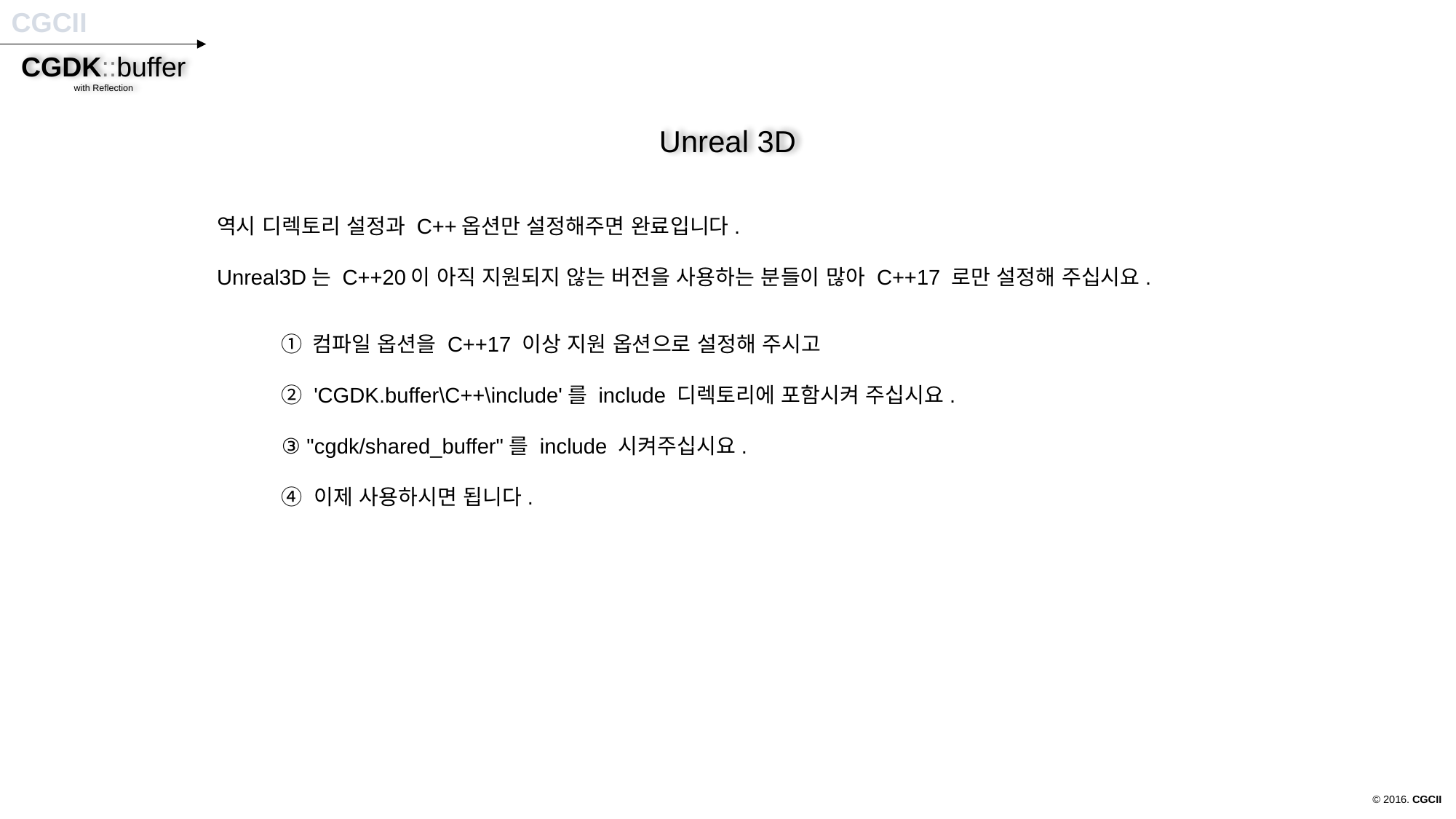

CGCII
CGDK::buffer
with Reflection

Unreal 3D
역시 디렉토리 설정과 C++옵션만 설정해주면 완료입니다.
Unreal3D는 C++20이 아직 지원되지 않는 버전을 사용하는 분들이 많아 C++17 로만 설정해 주십시요.
① 컴파일 옵션을 C++17 이상 지원 옵션으로 설정해 주시고
② 'CGDK.buffer\C++\include'를 include 디렉토리에 포함시켜 주십시요.
③ "cgdk/shared_buffer"를 include 시켜주십시요.
④ 이제 사용하시면 됩니다.
© 2016. CGCII